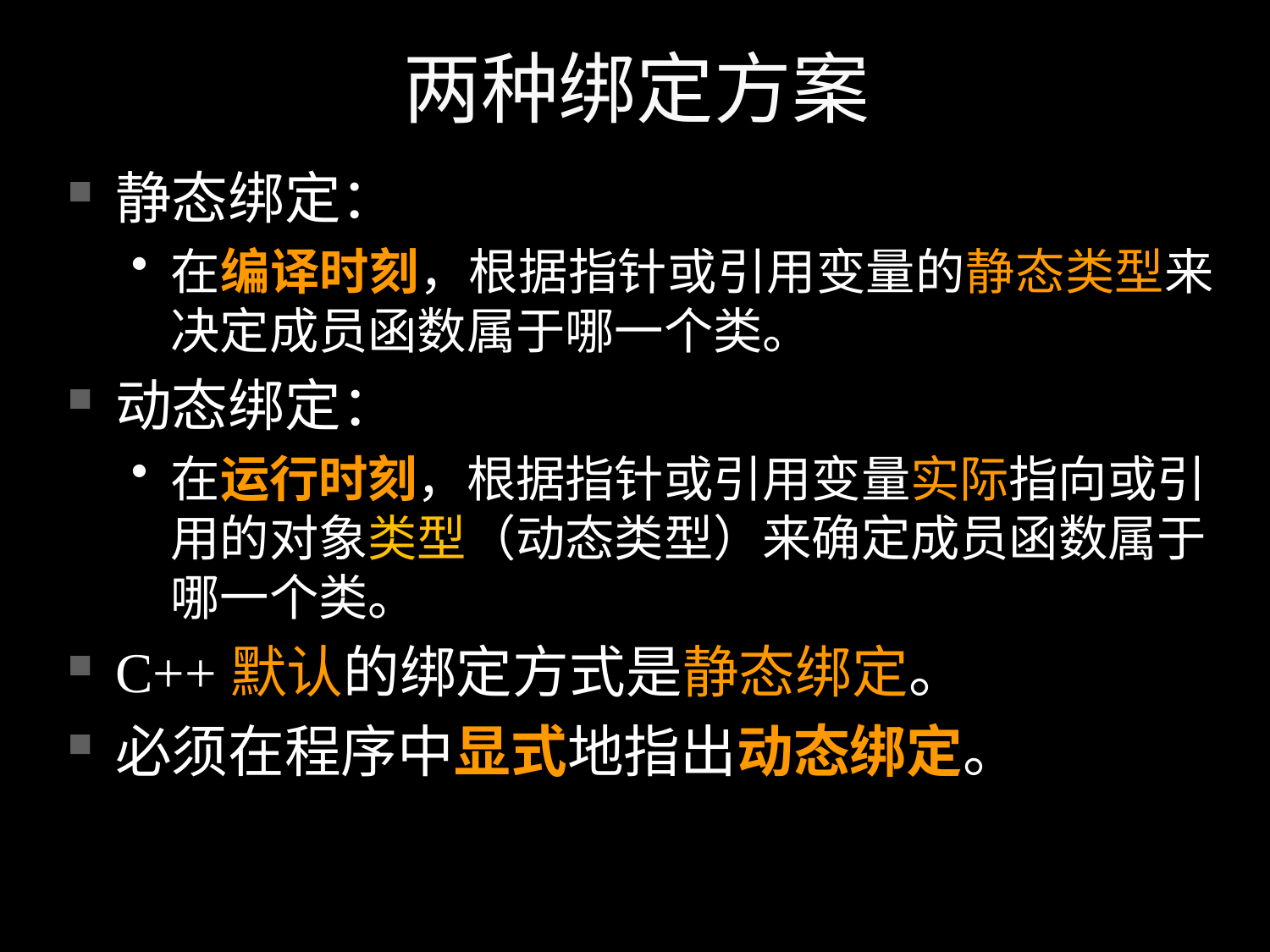

# 两种绑定方案
静态绑定：
在编译时刻，根据指针或引用变量的静态类型来决定成员函数属于哪一个类。
动态绑定：
在运行时刻，根据指针或引用变量实际指向或引用的对象类型（动态类型）来确定成员函数属于哪一个类。
C++默认的绑定方式是静态绑定。
必须在程序中显式地指出动态绑定。